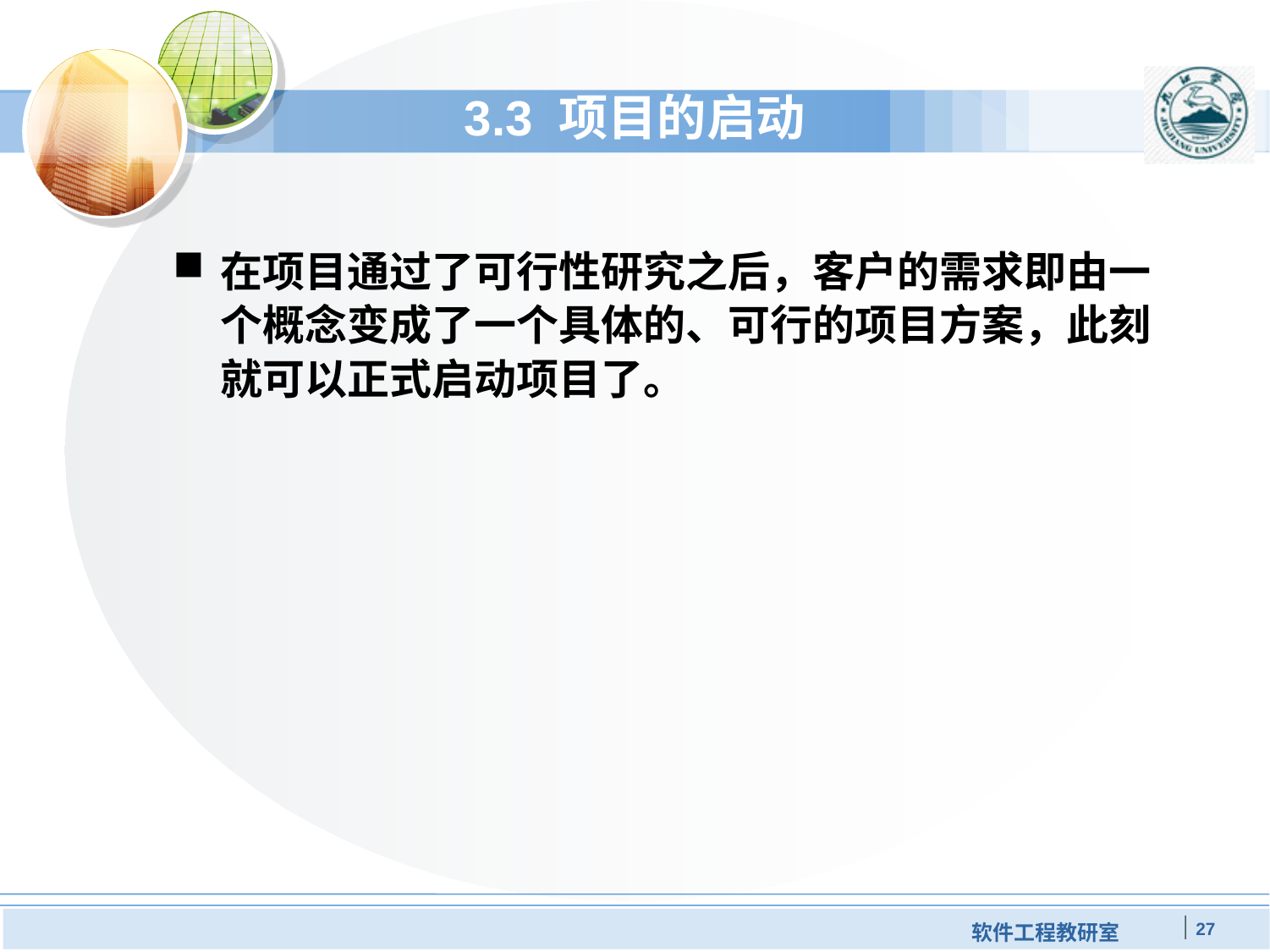

# 3.3 项目的启动
在项目通过了可行性研究之后，客户的需求即由一个概念变成了一个具体的、可行的项目方案，此刻就可以正式启动项目了。